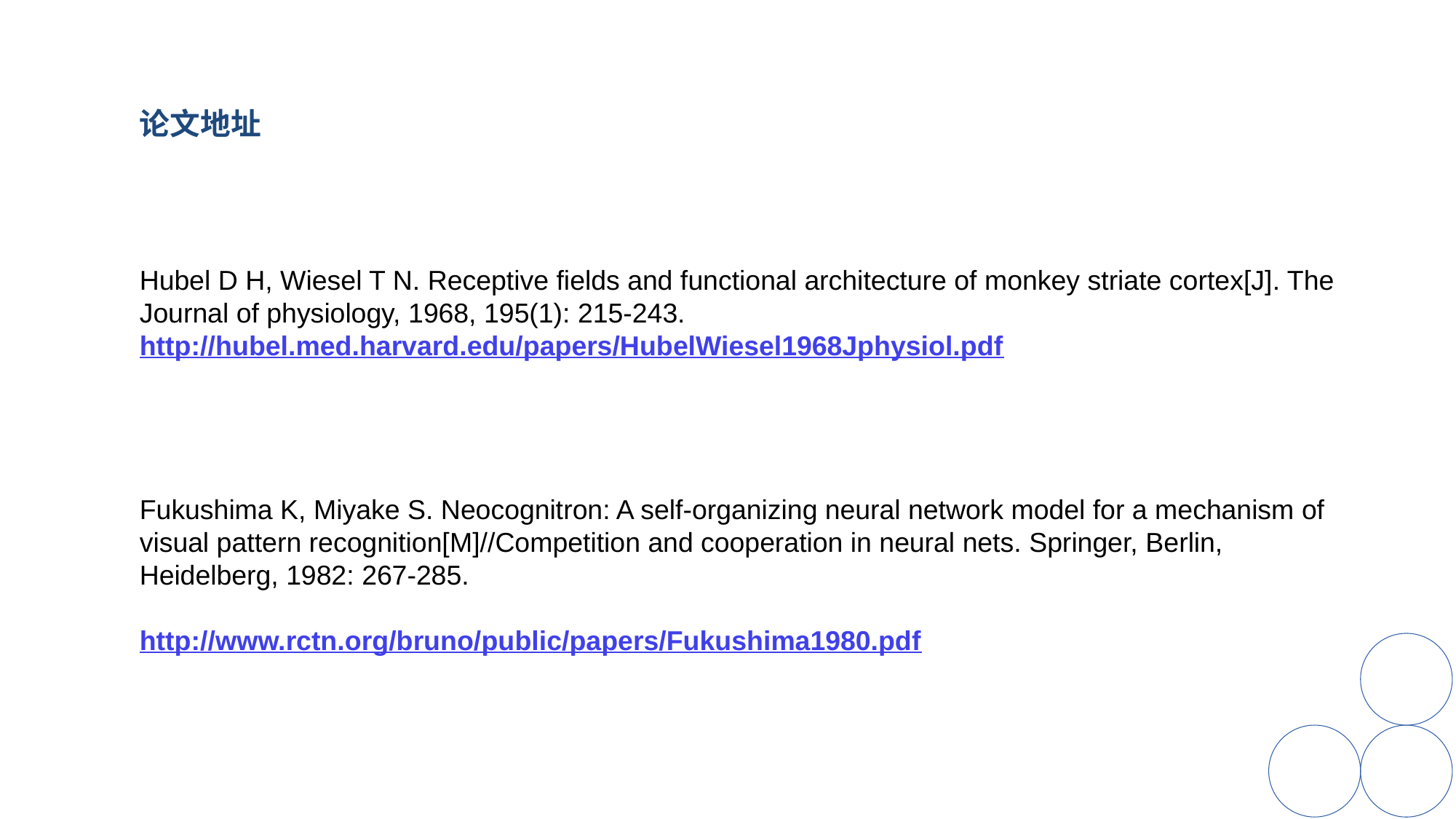

论文地址
Hubel D H, Wiesel T N. Receptive fields and functional architecture of monkey striate cortex[J]. The Journal of physiology, 1968, 195(1): 215-243.
http://hubel.med.harvard.edu/papers/HubelWiesel1968Jphysiol.pdf

Fukushima K, Miyake S. Neocognitron: A self-organizing neural network model for a mechanism of visual pattern recognition[M]//Competition and cooperation in neural nets. Springer, Berlin, Heidelberg, 1982: 267-285.

http://www.rctn.org/bruno/public/papers/Fukushima1980.pdf

部门：研发部
岗位：C/C++开发